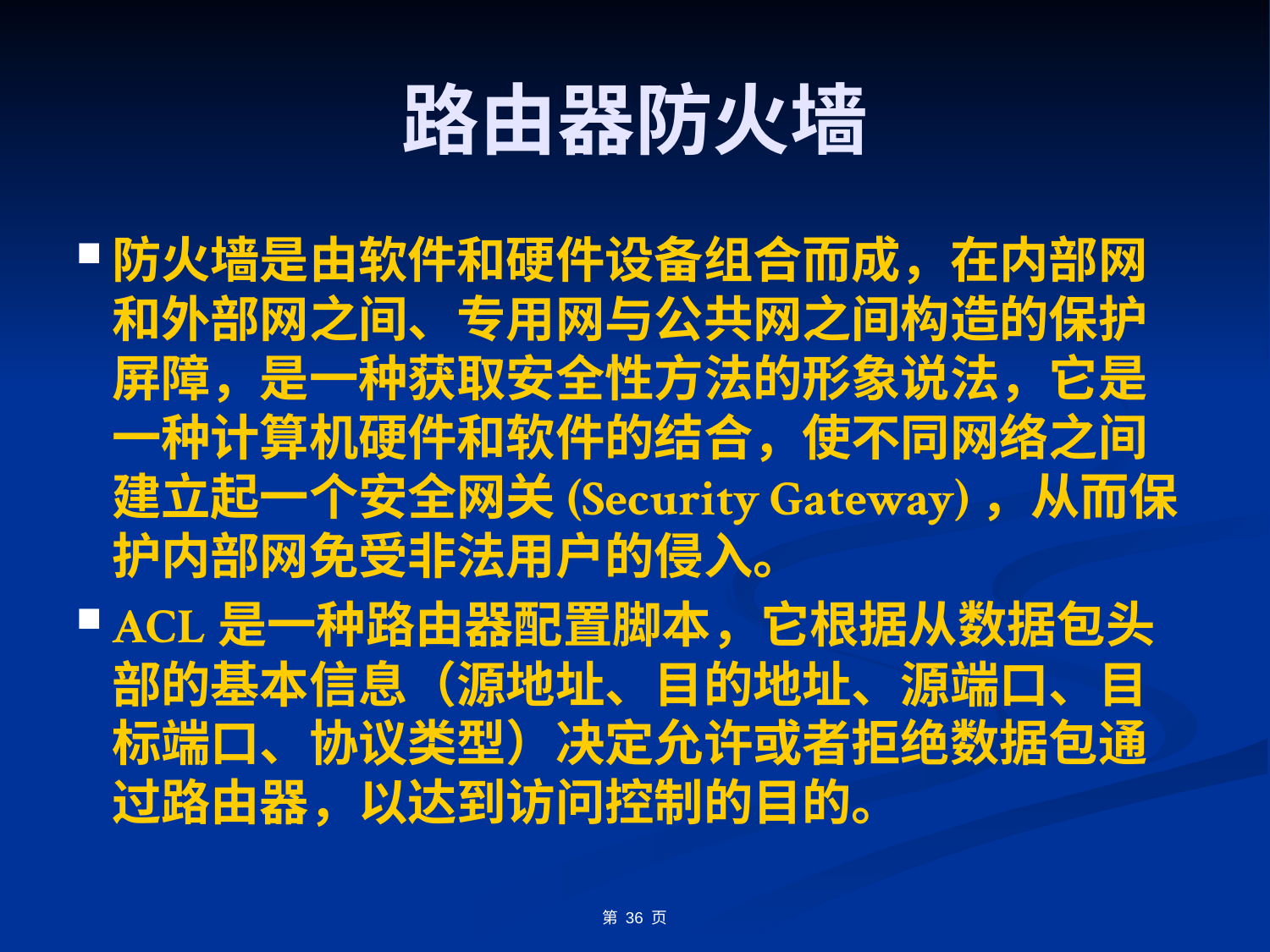

# 路由器防火墙
防火墙是由软件和硬件设备组合而成，在内部网和外部网之间、专用网与公共网之间构造的保护屏障，是一种获取安全性方法的形象说法，它是一种计算机硬件和软件的结合，使不同网络之间建立起一个安全网关(Security Gateway)，从而保护内部网免受非法用户的侵入。
ACL是一种路由器配置脚本，它根据从数据包头部的基本信息（源地址、目的地址、源端口、目标端口、协议类型）决定允许或者拒绝数据包通过路由器，以达到访问控制的目的。
第 36 页